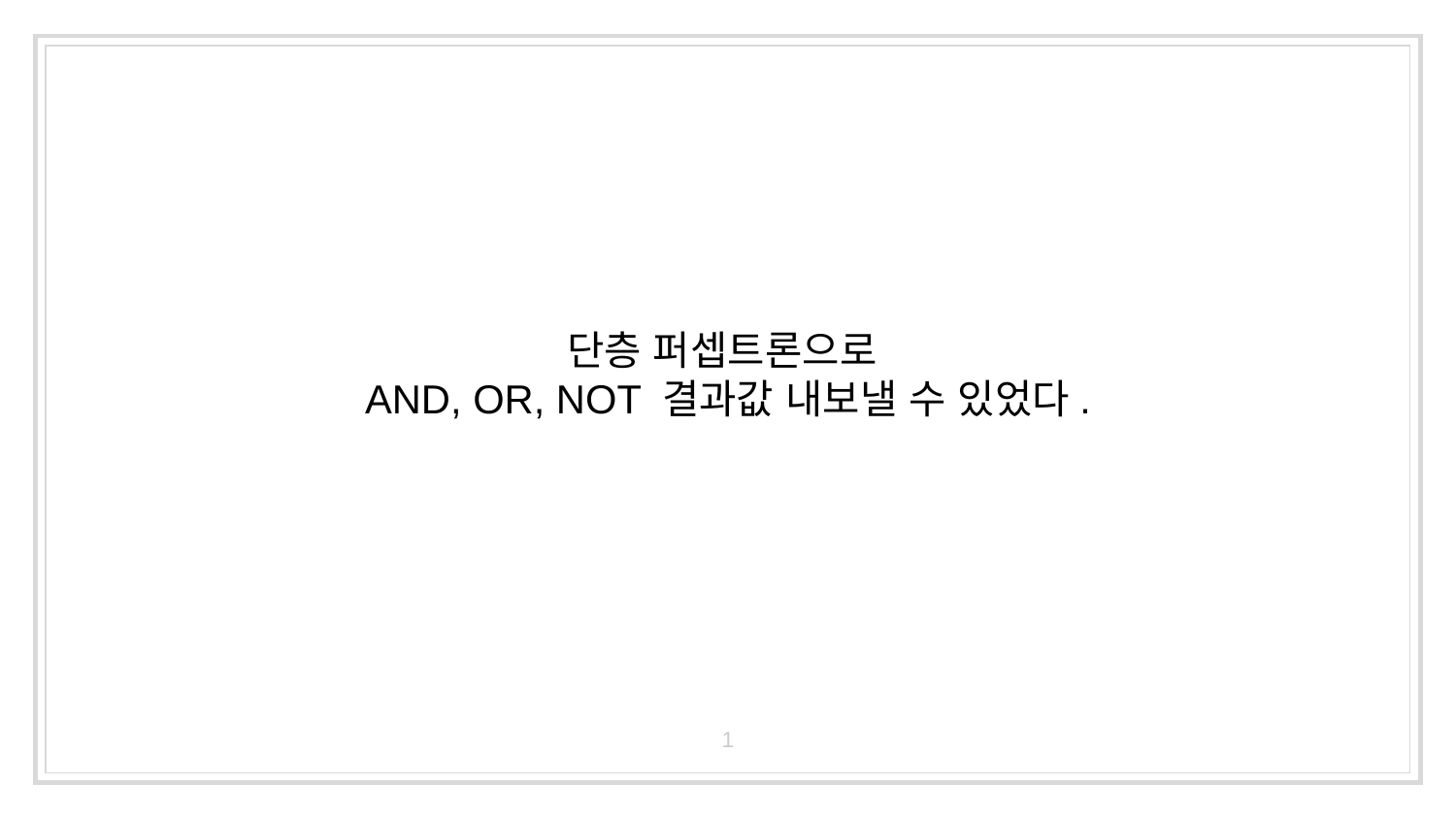

# 단층 퍼셉트론으로 AND, OR, NOT 결과값 내보낼 수 있었다.
1